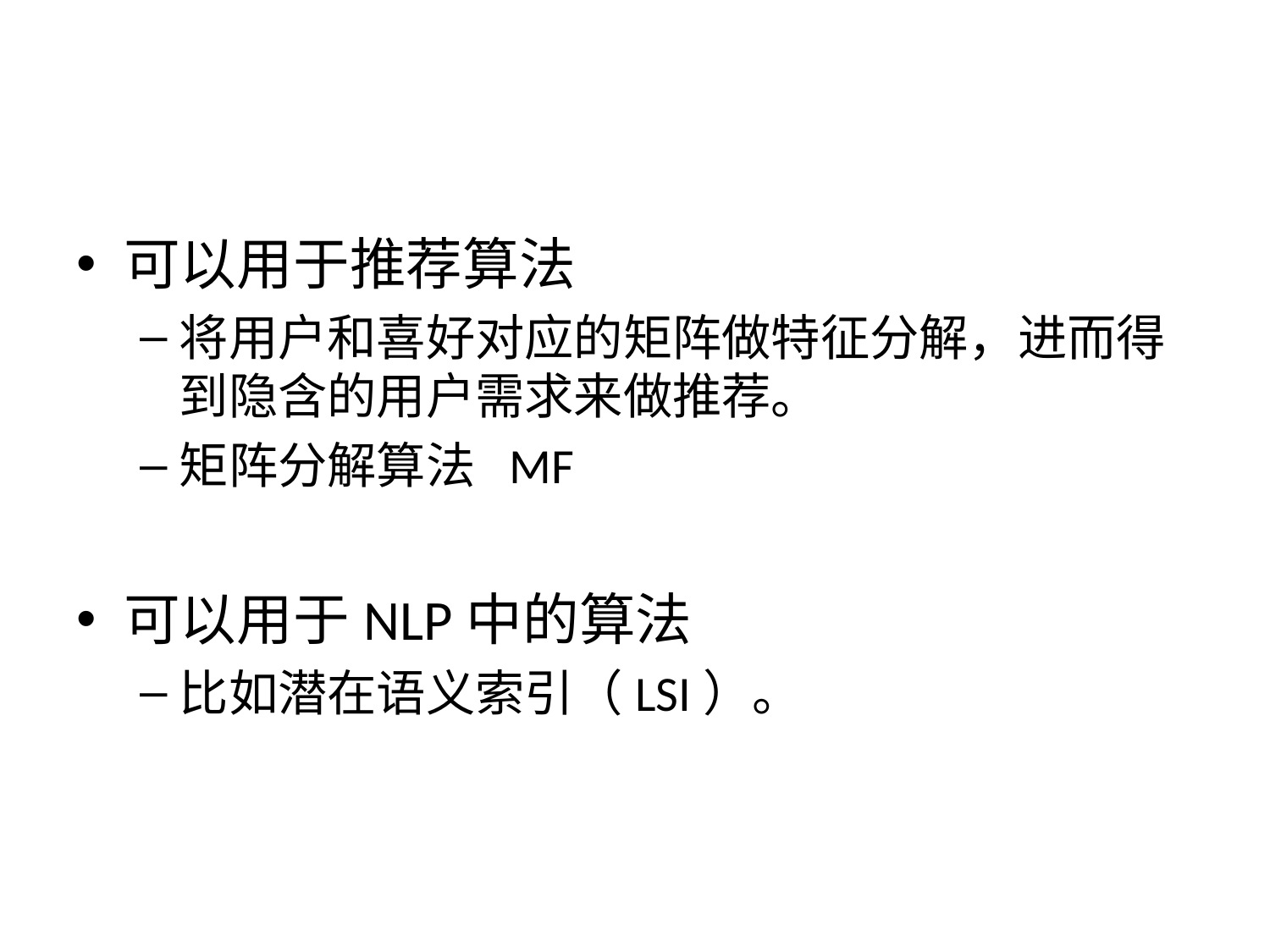

#
可以用于推荐算法
将用户和喜好对应的矩阵做特征分解，进而得到隐含的用户需求来做推荐。
矩阵分解算法  MF

可以用于NLP中的算法
比如潜在语义索引（LSI）。